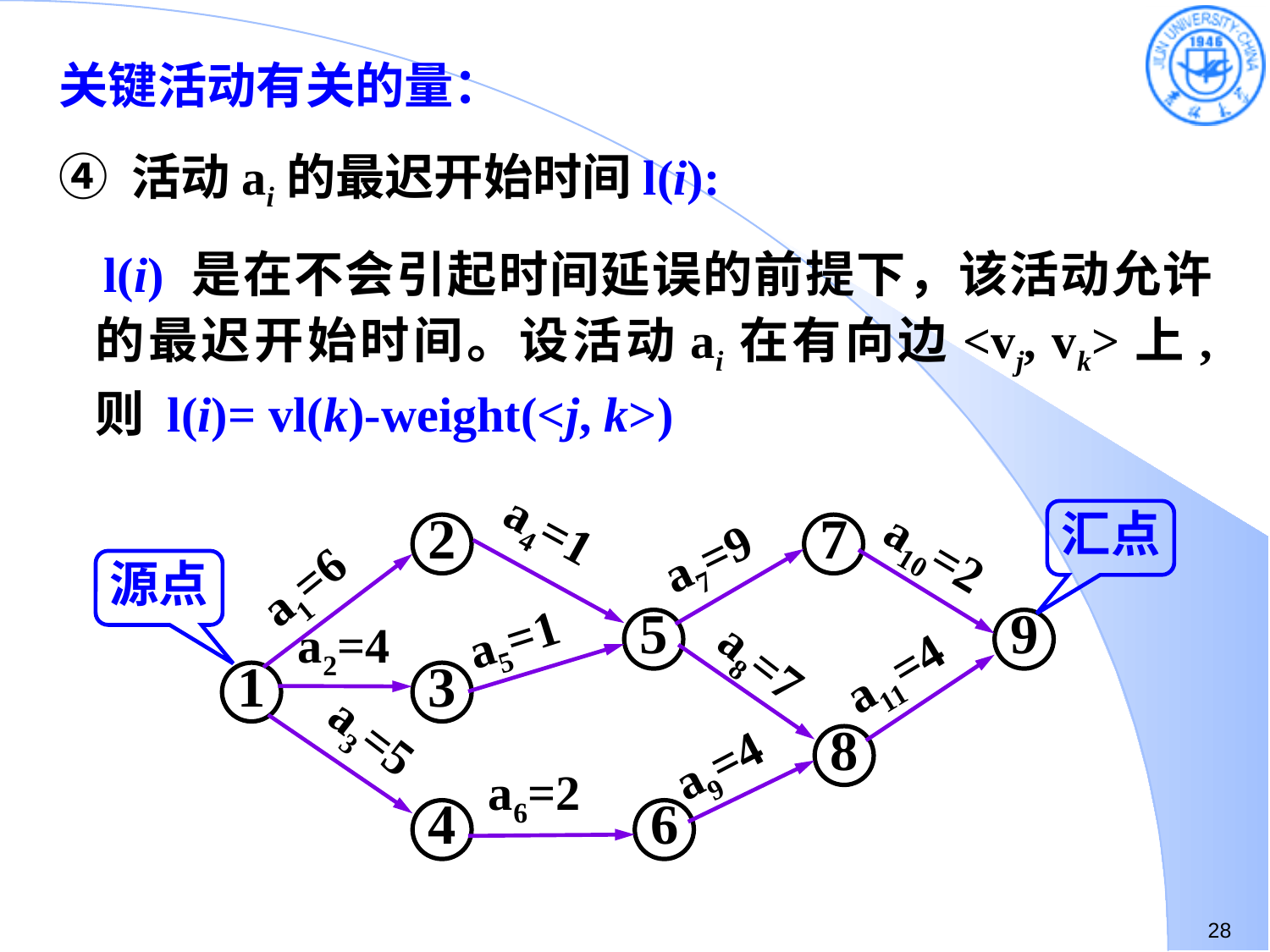

关键活动有关的量：
 ④ 活动ai的最迟开始时间l(i):
    l(i) 是在不会引起时间延误的前提下，该活动允许的最迟开始时间。设活动ai在有向边<vj, vk>上, 则 l(i)= vl(k)-weight(<j, k>)
2

7

汇点

a7=9
a4=1
a10=2
a1=6

源点

5

9

a5=1
a2=4
a11=4
1

3

a8=7

8

a9=4

a3=5
a6=2

4

6